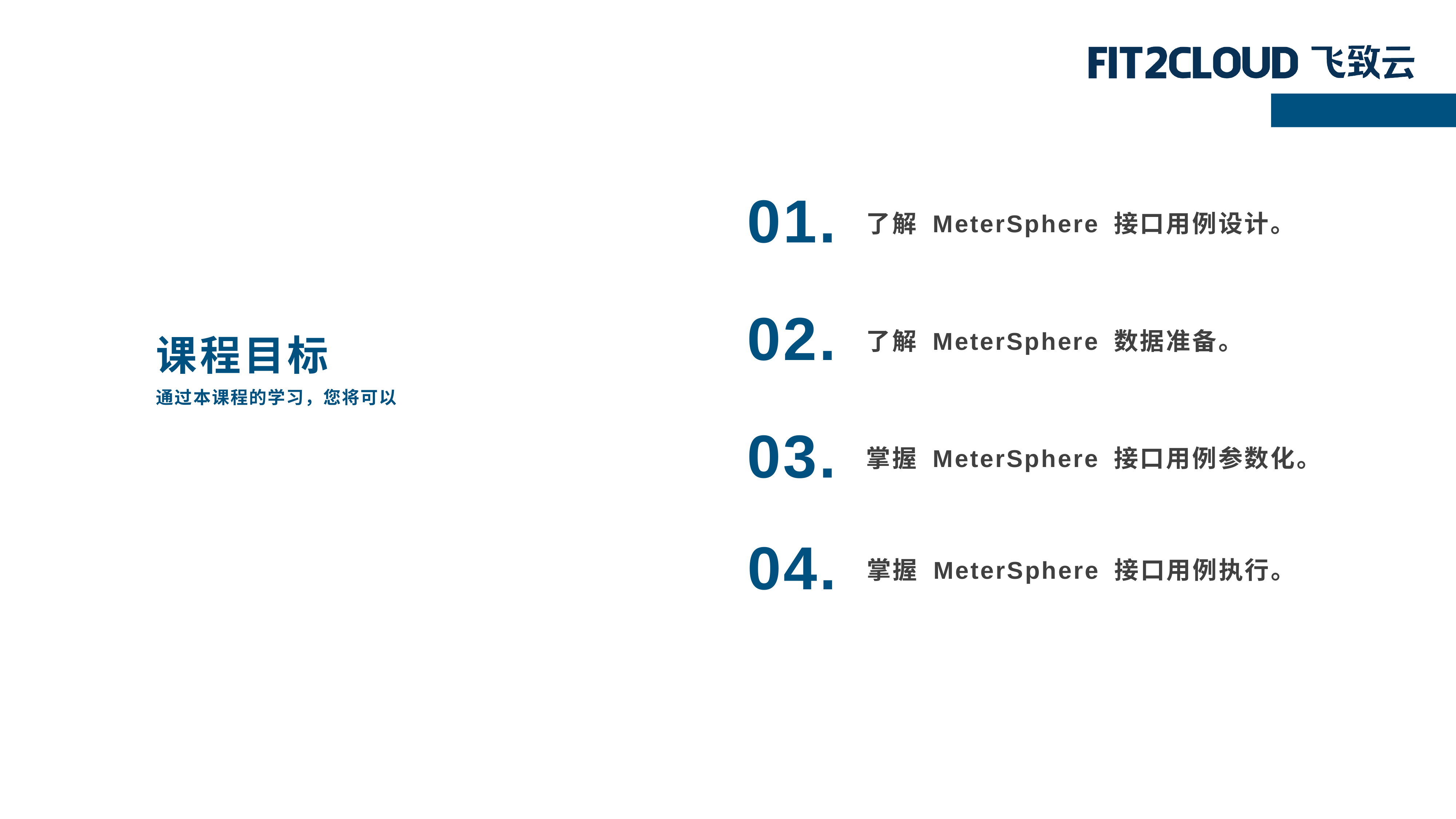

01.
了解 MeterSphere 接口用例设计。
课程目标
了解 MeterSphere 数据准备。
02.
通过本课程的学习，您将可以
03.
掌握 MeterSphere 接口用例参数化。
04.
掌握 MeterSphere 接口用例执行。